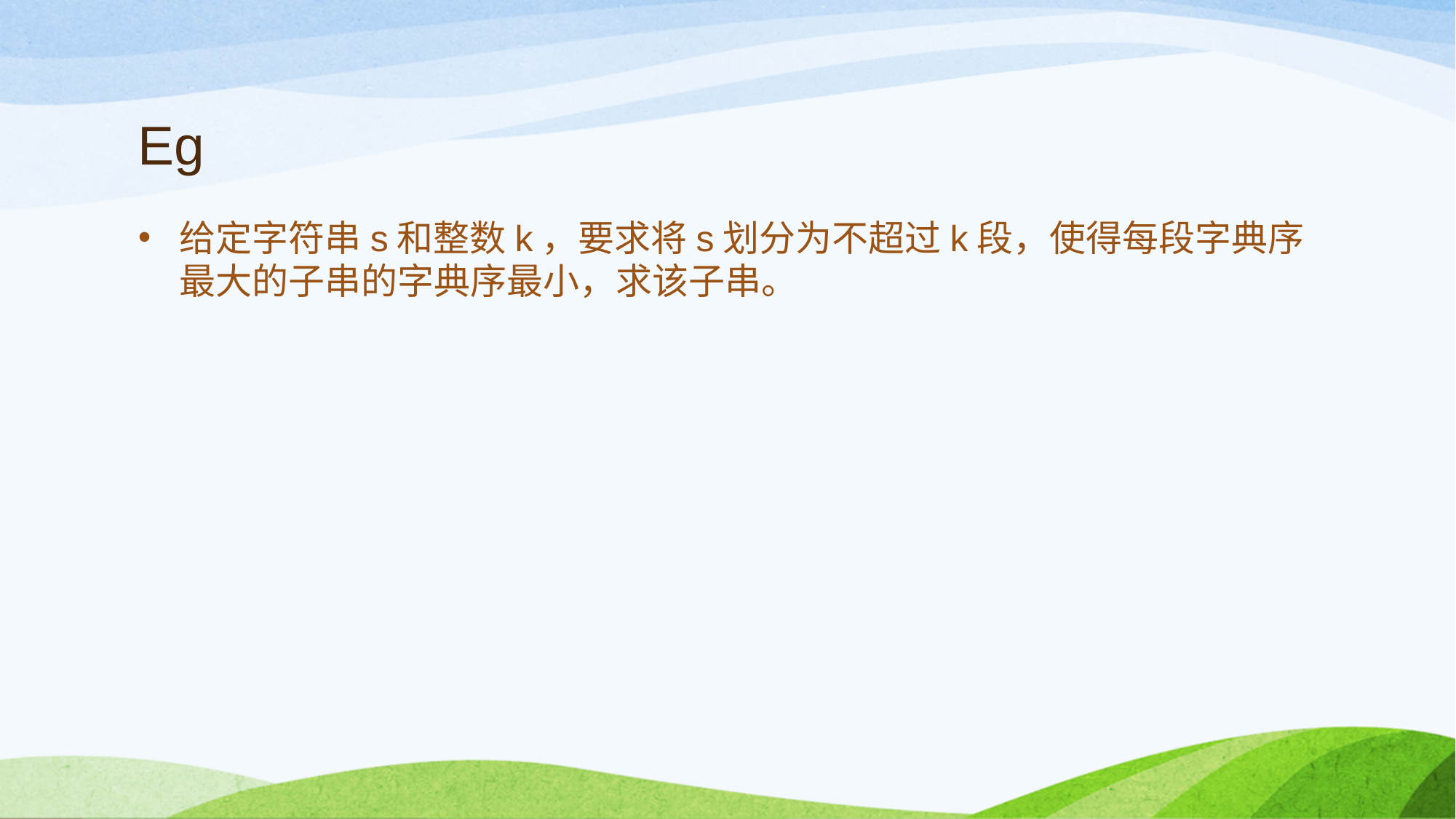

# Eg
给定字符串s和整数k，要求将s划分为不超过k段，使得每段字典序最大的子串的字典序最小，求该子串。